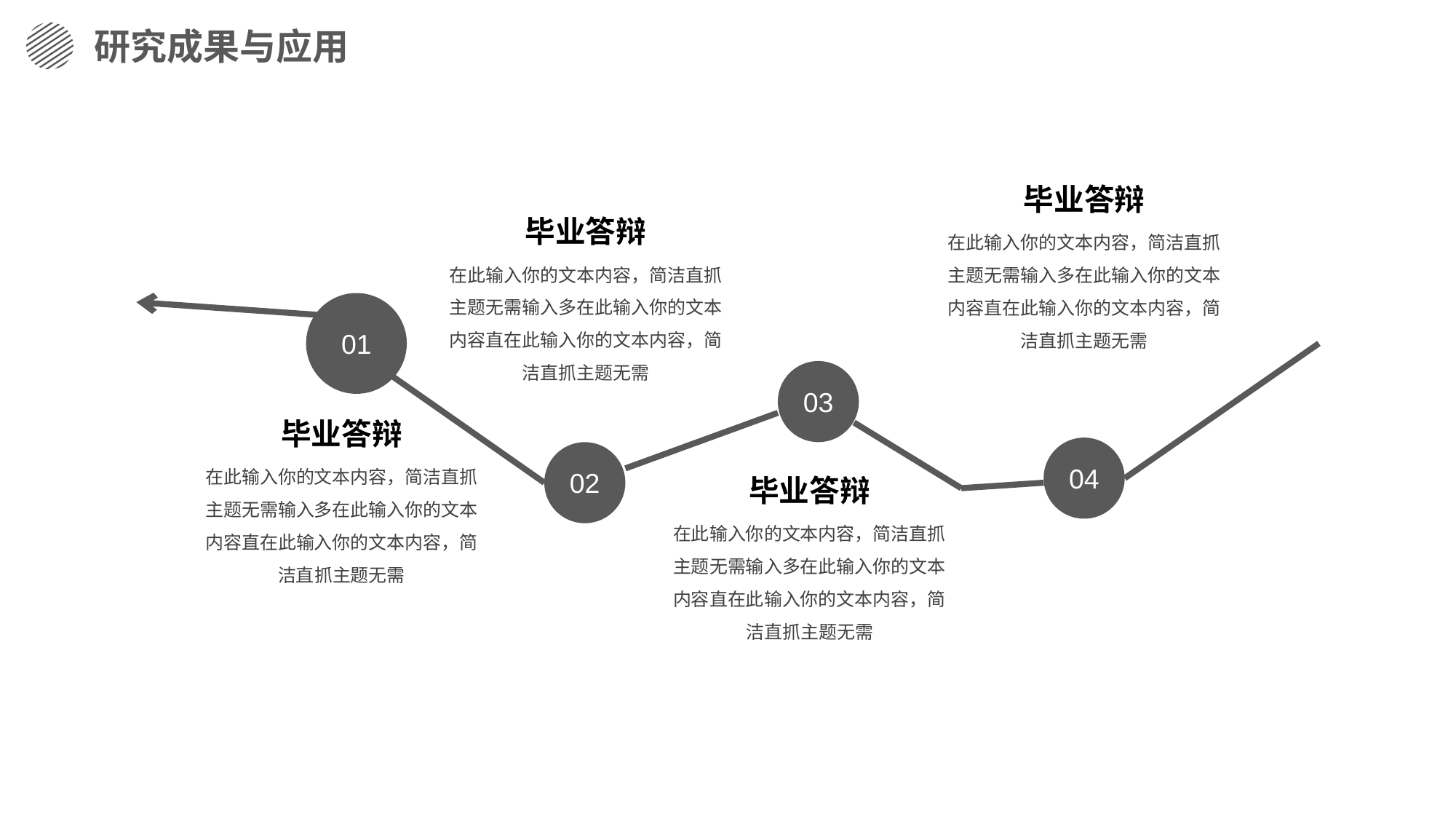

研究成果与应用
毕业答辩
在此输入你的文本内容，简洁直抓主题无需输入多在此输入你的文本内容直在此输入你的文本内容，简洁直抓主题无需
毕业答辩
在此输入你的文本内容，简洁直抓主题无需输入多在此输入你的文本内容直在此输入你的文本内容，简洁直抓主题无需
01
03
04
02
毕业答辩
在此输入你的文本内容，简洁直抓主题无需输入多在此输入你的文本内容直在此输入你的文本内容，简洁直抓主题无需
毕业答辩
在此输入你的文本内容，简洁直抓主题无需输入多在此输入你的文本内容直在此输入你的文本内容，简洁直抓主题无需